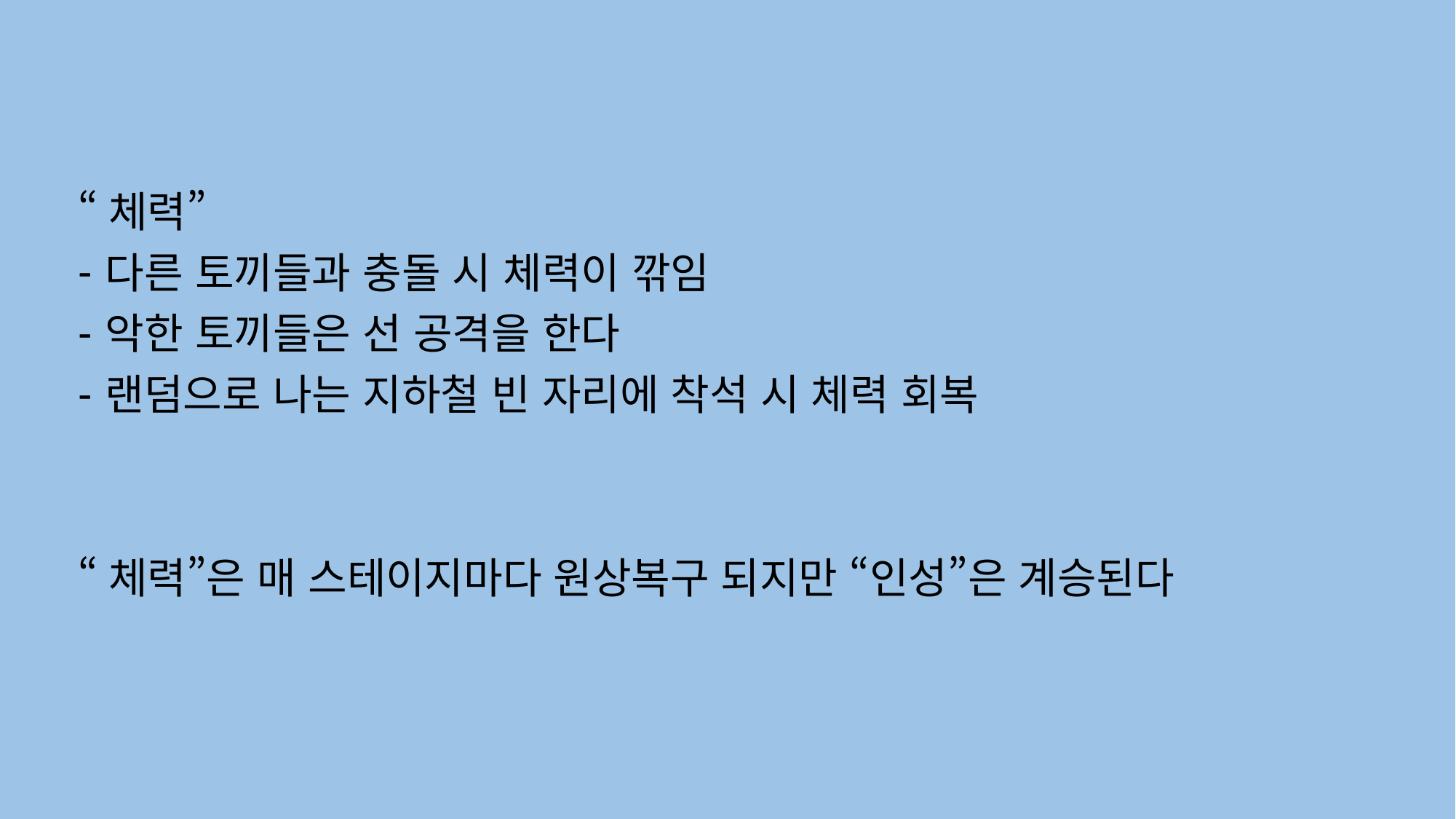

“체력”
다른 토끼들과 충돌 시 체력이 깎임
악한 토끼들은 선 공격을 한다
랜덤으로 나는 지하철 빈 자리에 착석 시 체력 회복

“체력”은 매 스테이지마다 원상복구 되지만 “인성”은 계승된다